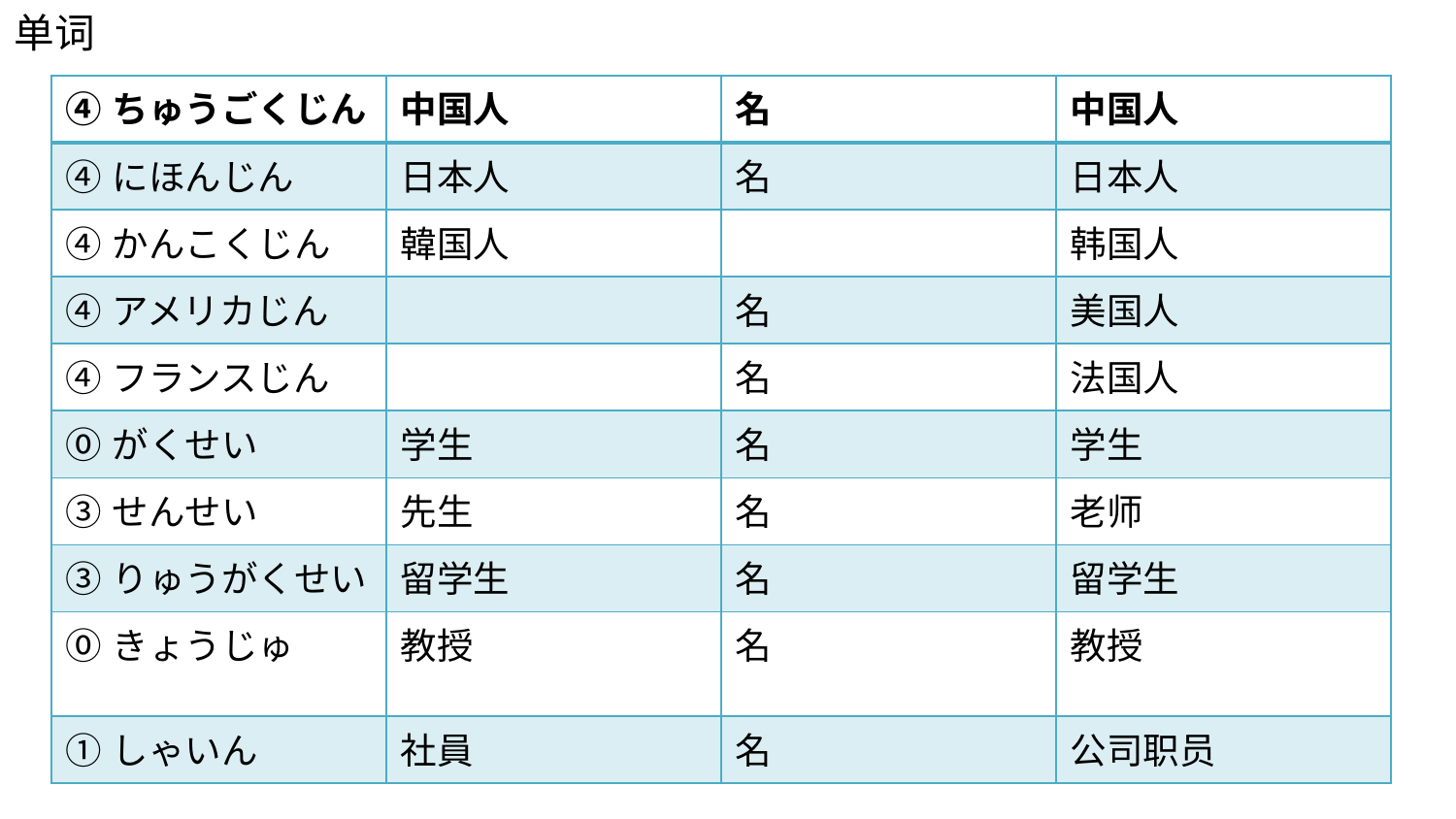

单词
| ④ちゅうごくじん | 中国人 | 名 | 中国人 |
| --- | --- | --- | --- |
| ④にほんじん | 日本人 | 名 | 日本人 |
| ④かんこくじん | 韓国人 |  | 韩国人 |
| ④アメリカじん |  | 名 | 美国人 |
| ④フランスじん |  | 名 | 法国人 |
| ⓪がくせい | 学生 | 名 | 学生 |
| ③せんせい | 先生 | 名 | 老师 |
| ③りゅうがくせい | 留学生 | 名 | 留学生 |
| ⓪きょうじゅ | 教授 | 名 | 教授 |
| ①しゃいん | 社員 | 名 | 公司职员 |